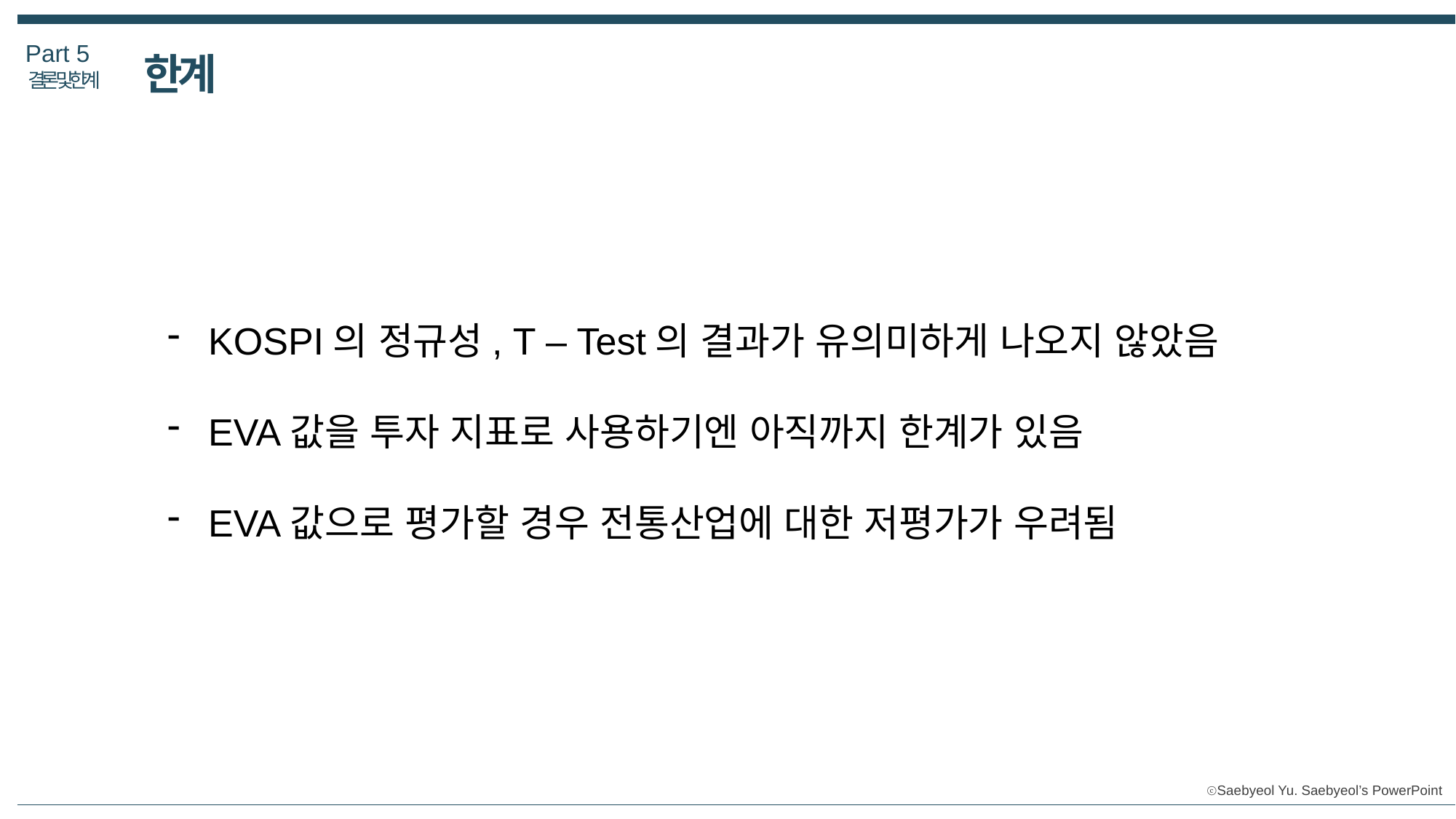

Part 5
한계
결론 및한계

KOSPI의 정규성, T – Test의 결과가 유의미하게 나오지 않았음

EVA값을 투자 지표로 사용하기엔 아직까지 한계가 있음

EVA값으로 평가할 경우 전통산업에 대한 저평가가 우려됨